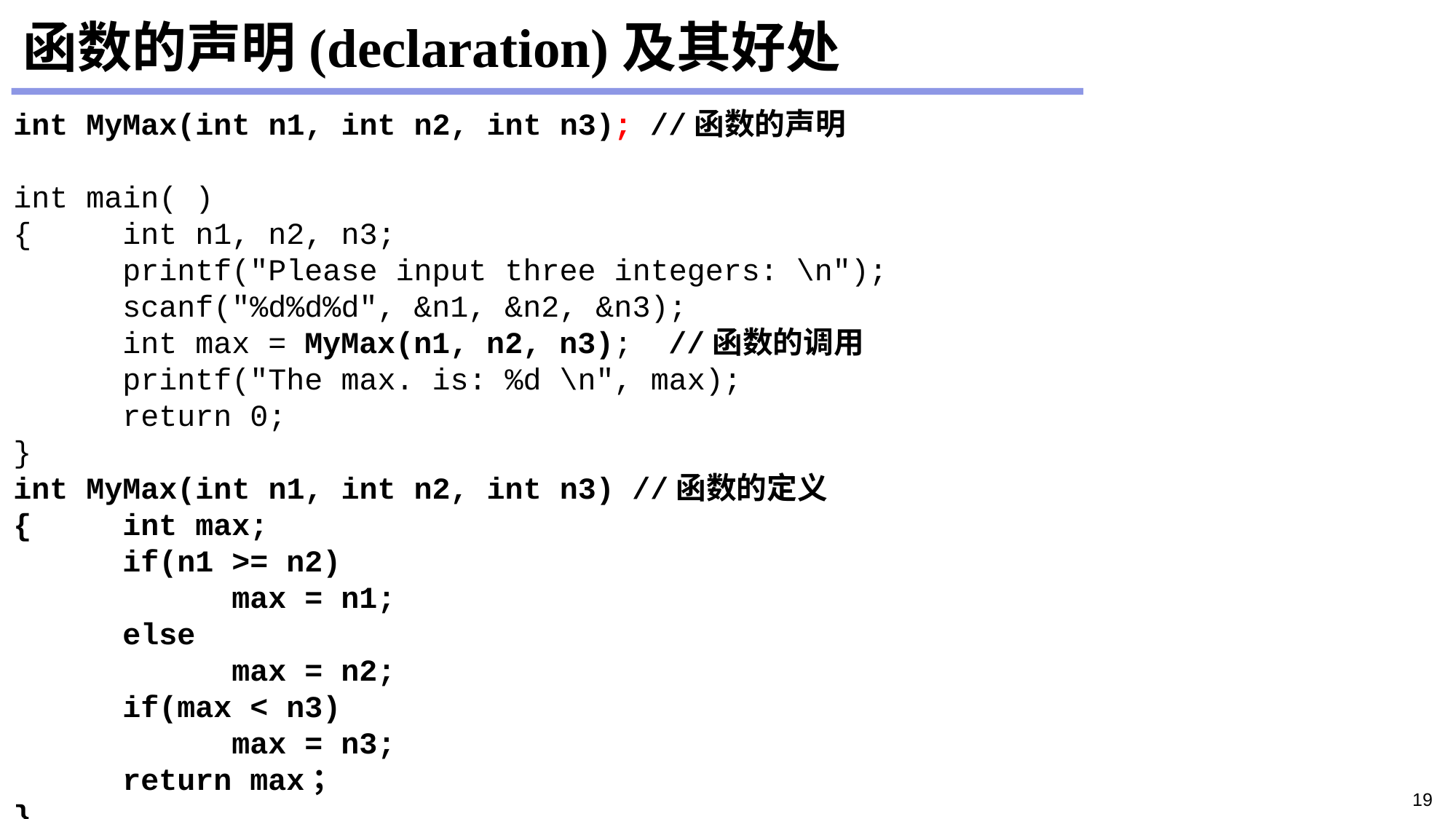

# 函数的声明(declaration)及其好处
int MyMax(int n1, int n2, int n3); //函数的声明

int main( )
{	int n1, n2, n3;
	printf("Please input three integers: \n");
	scanf("%d%d%d", &n1, &n2, &n3);
	int max = MyMax(n1, n2, n3);	//函数的调用
	printf("The max. is: %d \n", max);
	return 0;
}
int MyMax(int n1, int n2, int n3) //函数的定义
{	int max;
	if(n1 >= n2)
		max = n1;
	else
		max = n2;
	if(max < n3)
		max = n3;
	return max；
}

19